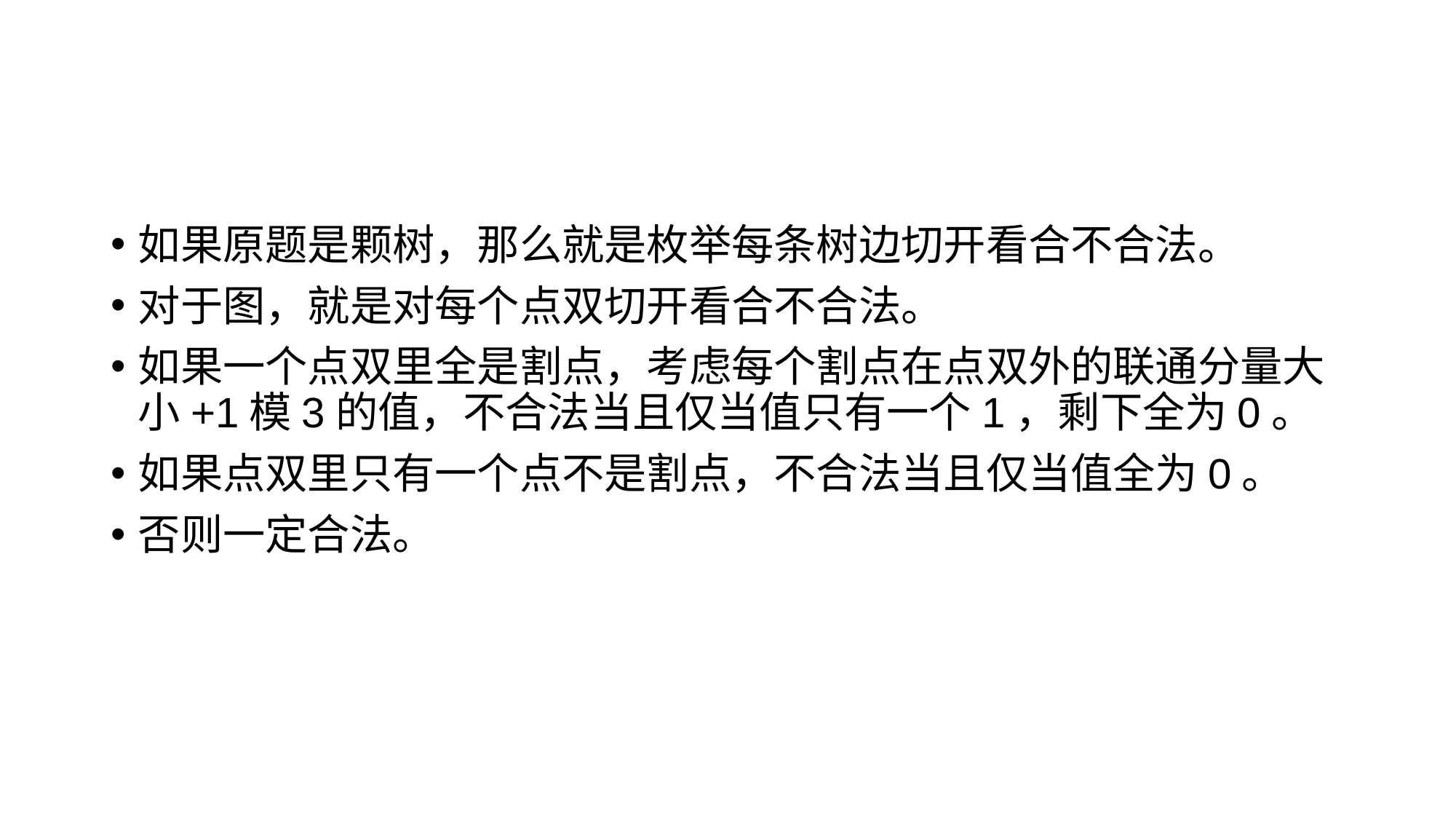

#
如果原题是颗树，那么就是枚举每条树边切开看合不合法。
对于图，就是对每个点双切开看合不合法。
如果一个点双里全是割点，考虑每个割点在点双外的联通分量大小+1模3的值，不合法当且仅当值只有一个1，剩下全为0。
如果点双里只有一个点不是割点，不合法当且仅当值全为0。
否则一定合法。